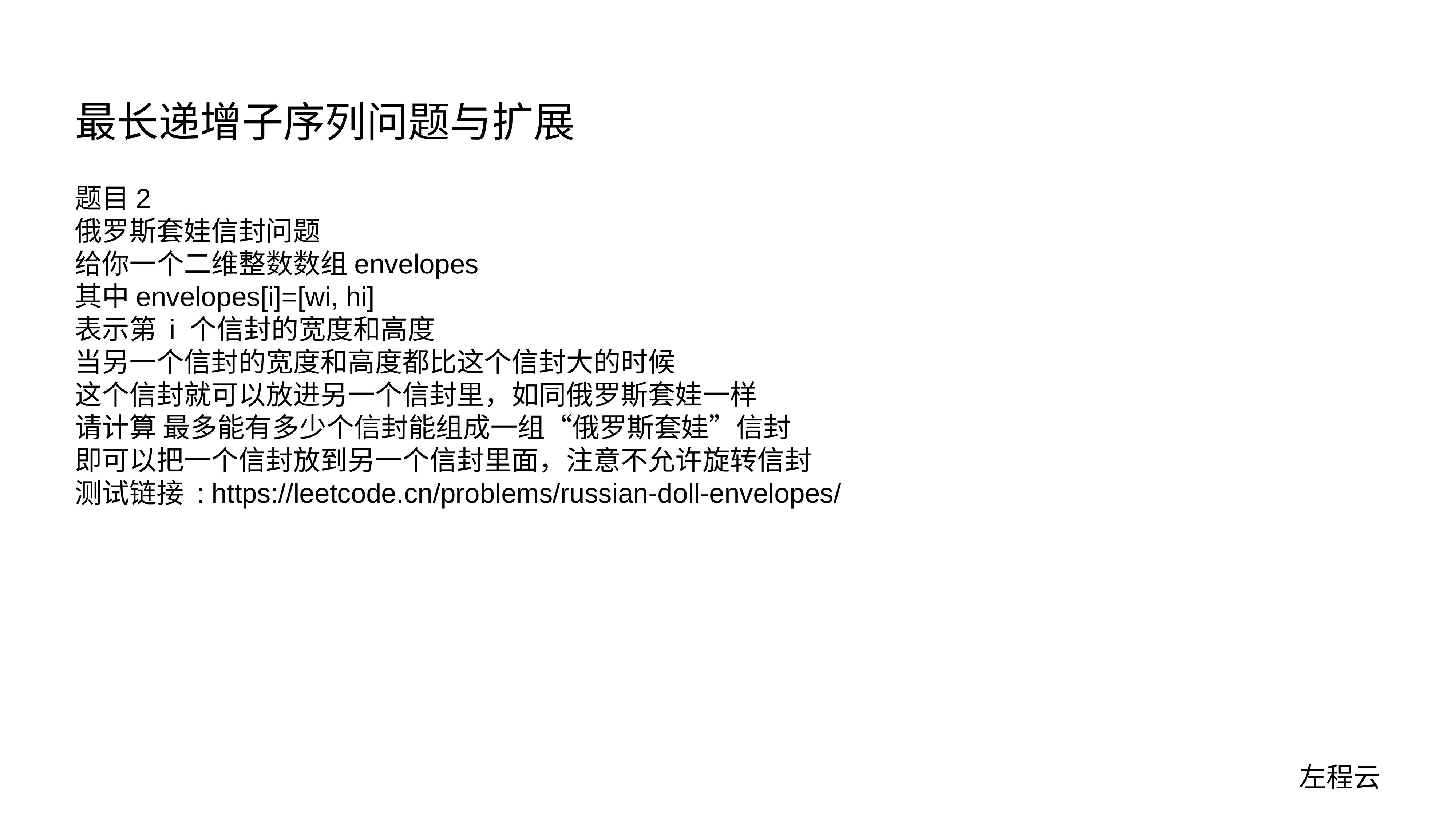

# 最长递增子序列问题与扩展
题目2
俄罗斯套娃信封问题
给你一个二维整数数组envelopes
其中envelopes[i]=[wi, hi]
表示第 i 个信封的宽度和高度
当另一个信封的宽度和高度都比这个信封大的时候
这个信封就可以放进另一个信封里，如同俄罗斯套娃一样
请计算 最多能有多少个信封能组成一组“俄罗斯套娃”信封
即可以把一个信封放到另一个信封里面，注意不允许旋转信封
测试链接 : https://leetcode.cn/problems/russian-doll-envelopes/
左程云